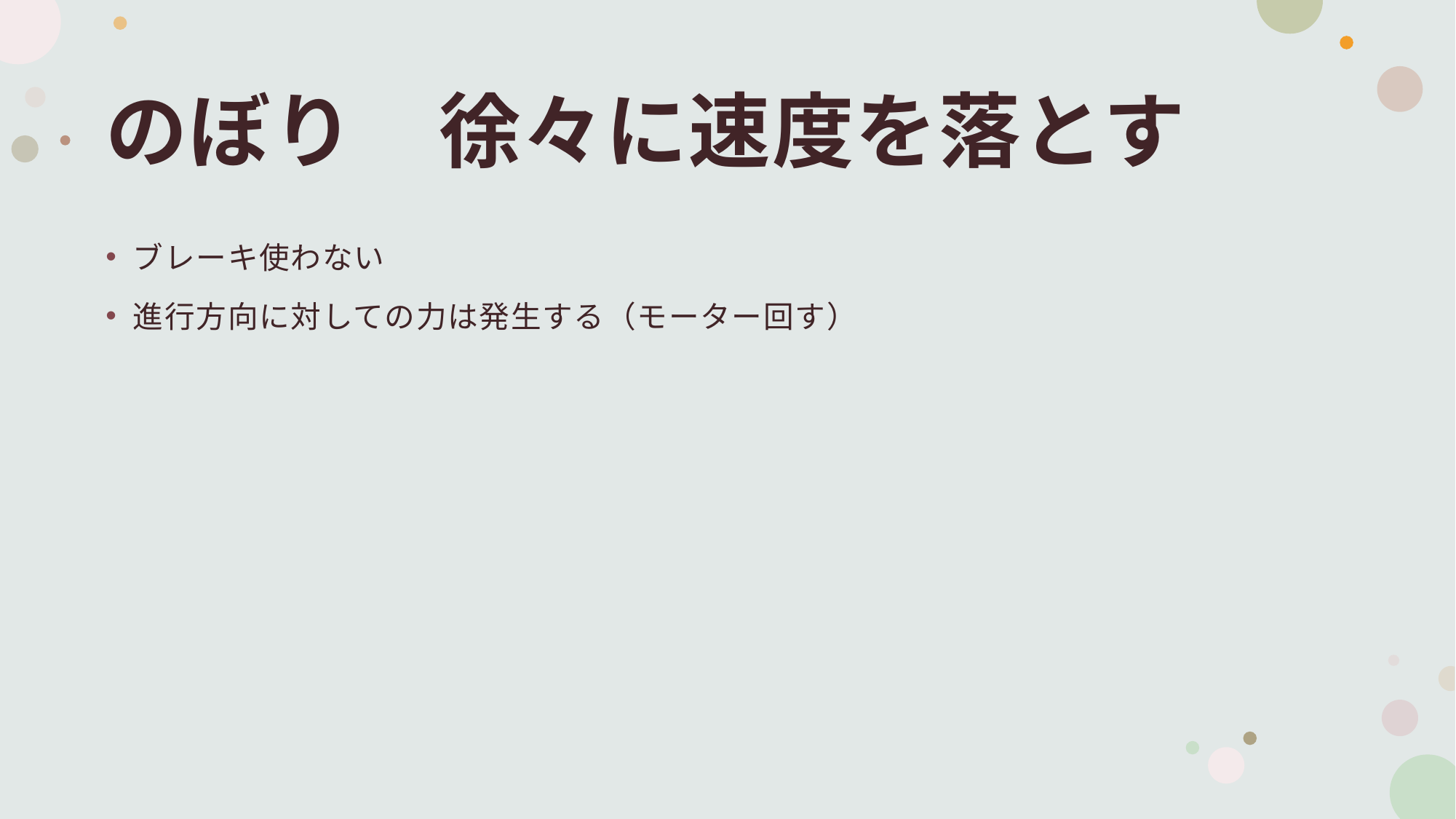

# のぼり　徐々に速度を落とす
ブレーキ使わない
進行方向に対しての力は発生する（モーター回す）